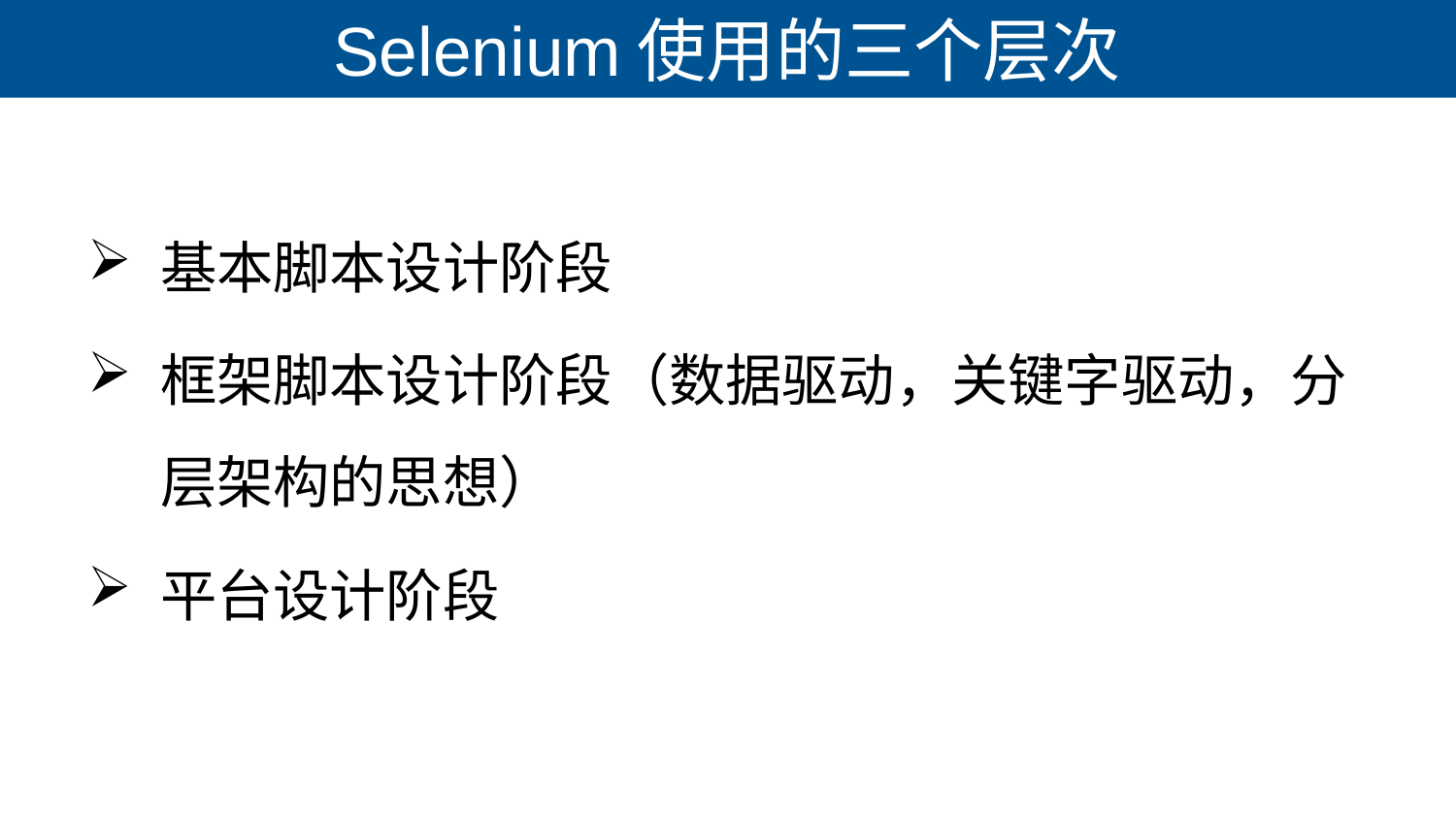

# Selenium使用的三个层次
基本脚本设计阶段
框架脚本设计阶段（数据驱动，关键字驱动，分层架构的思想）
平台设计阶段